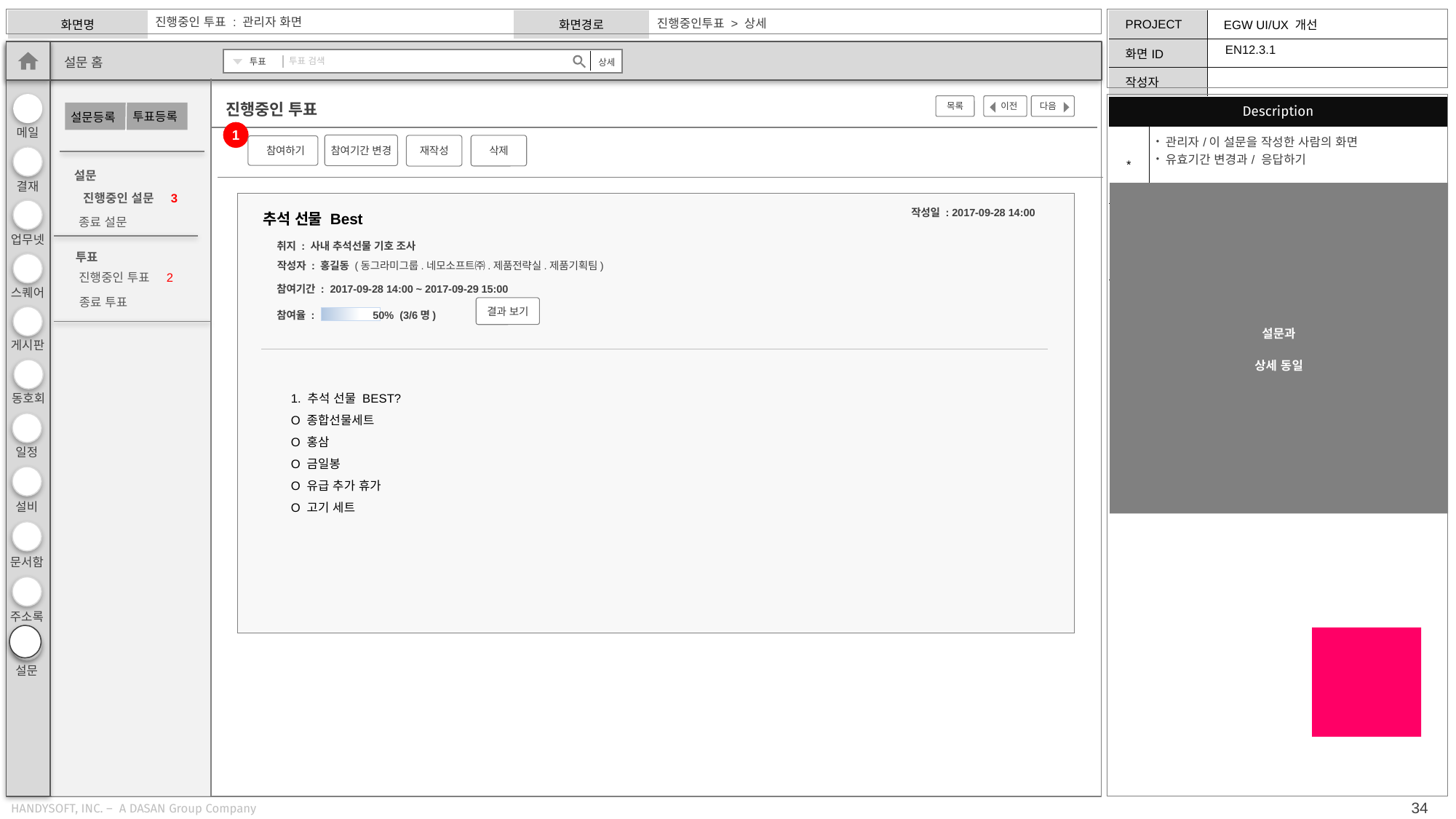

진행중인 투표 : 관리자 화면
진행중인투표 > 상세
EN12.3.1

투표

투표 검색
상세
설문 홈

투표등록
설문등록
설문
진행중인 설문    3
종료 설문
투표
진행중인 투표    2
종료 투표
목록

이전

다음

| Description |  |
| --- | --- |
| \* | 관리자/이 설문을 작성한 사람의 화면 유효기간 변경과/ 응답하기 |
|  | 유효기간변경 레이어 팝업창 출력 [설문 유효기간변경 팝업과 동일] |
진행중인 투표
1

참여기간 변경
삭제
재작성

참여하기
설문과
상세 동일

작성일 : 2017-09-28 14:00
추석 선물 Best
작성자 : 홍길동 (동그라미그룹.네모소프트㈜.제품전략실.제품기획팀)
취지 : 사내 추석선물 기호 조사
참여기간 :  2017-09-28 14:00 ~ 2017-09-29 15:00

결과 보기
참여율 :                    50%  (3/6명)

1. 추석 선물 BEST?
O 종합선물세트
O 홍삼
O 금일봉
O 유급 추가 휴가
O 고기 세트